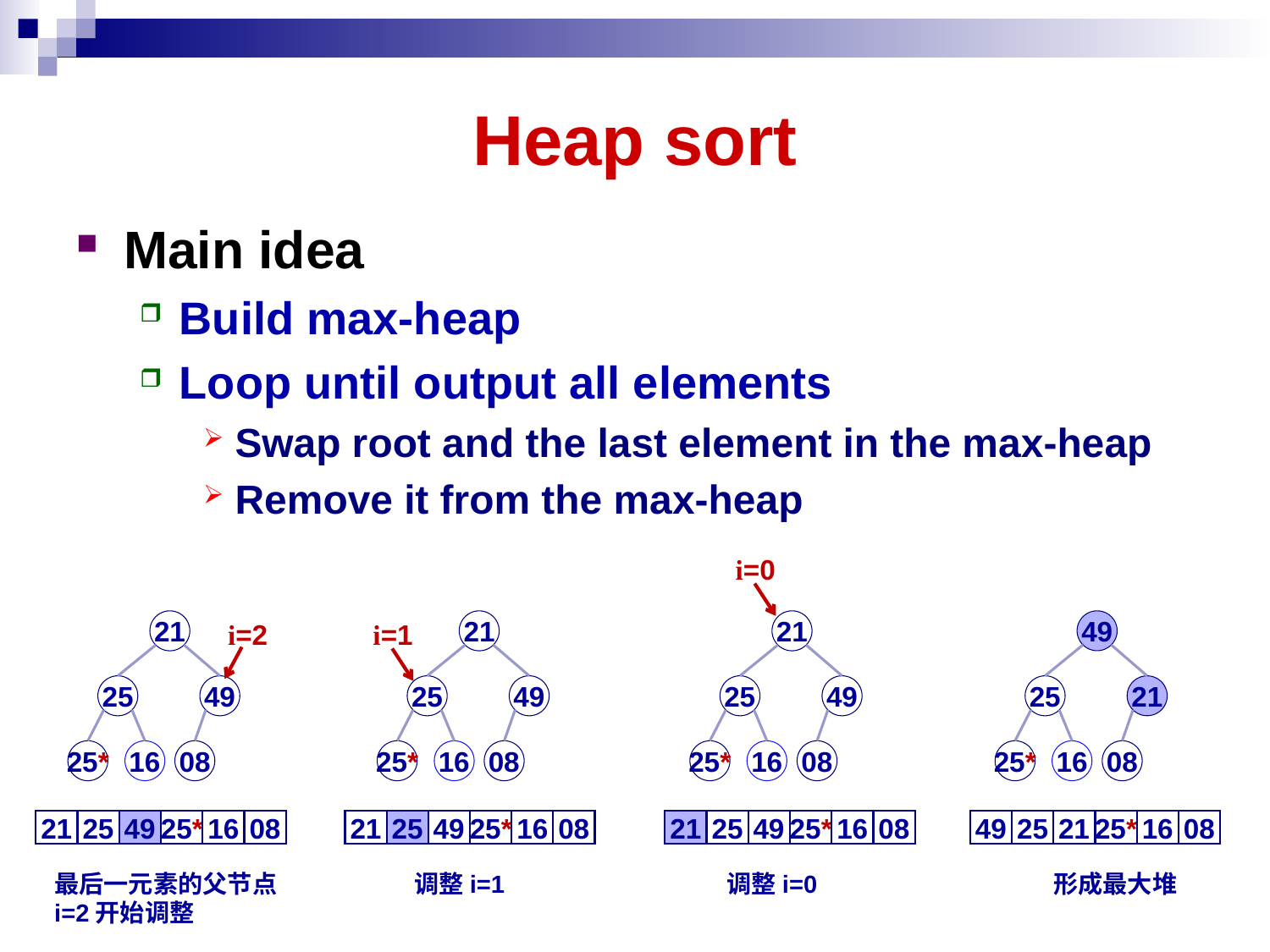

# Heap sort
Main idea
Build max-heap
Loop until output all elements
Swap root and the last element in the max-heap
Remove it from the max-heap
i=0
21
25
49
25*
08
16
i=2
i=1
21
25
49
25*
08
16
21
25
49
25*
08
16
49
25
21
25*
08
16
21
25
49
25*
16
08
21
25
49
25*
16
08
21
25
49
25*
16
08
49
25
21
25*
16
08
最后一元素的父节点
i=2开始调整
调整i=1
调整i=0
形成最大堆